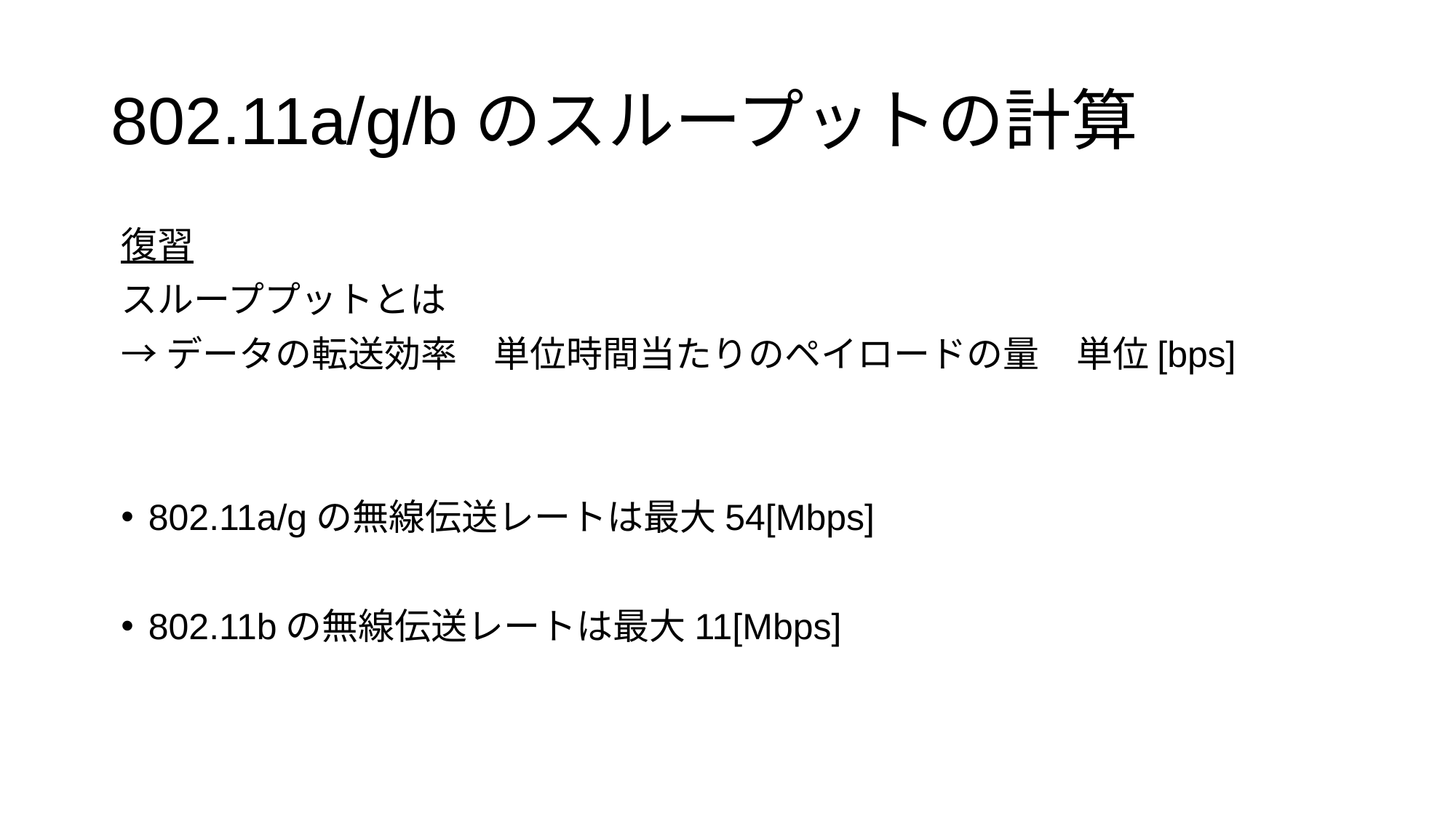

# 802.11a/g/bのスループットの計算
復習
スループプットとは
→データの転送効率　単位時間当たりのペイロードの量　単位[bps]

802.11a/gの無線伝送レートは最大54[Mbps]

802.11bの無線伝送レートは最大11[Mbps]